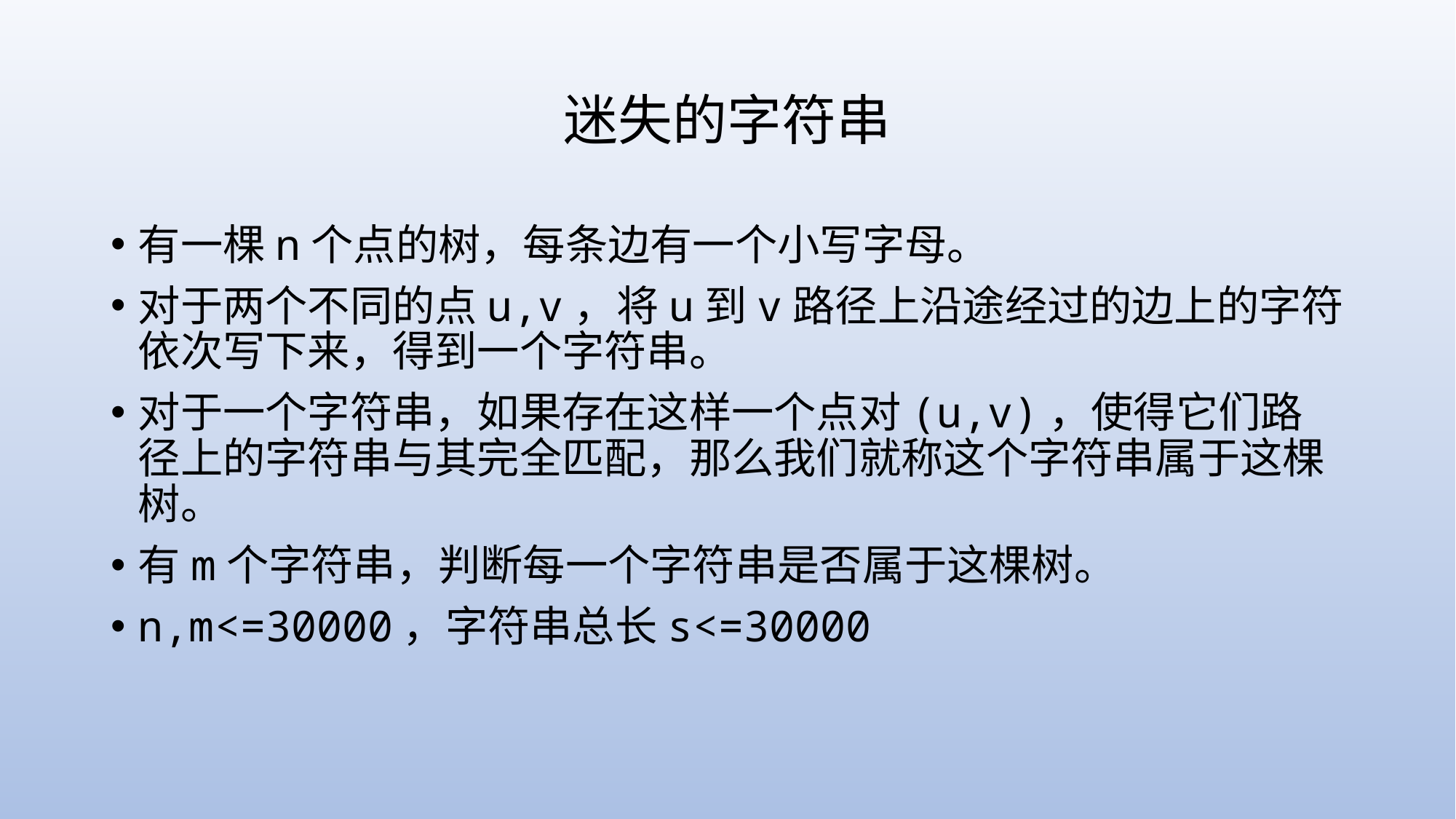

# 迷失的字符串
有一棵n个点的树，每条边有一个小写字母。
对于两个不同的点u,v，将u到v路径上沿途经过的边上的字符依次写下来，得到一个字符串。
对于一个字符串，如果存在这样一个点对(u,v)，使得它们路径上的字符串与其完全匹配，那么我们就称这个字符串属于这棵树。
有m个字符串，判断每一个字符串是否属于这棵树。
n,m<=30000，字符串总长s<=30000